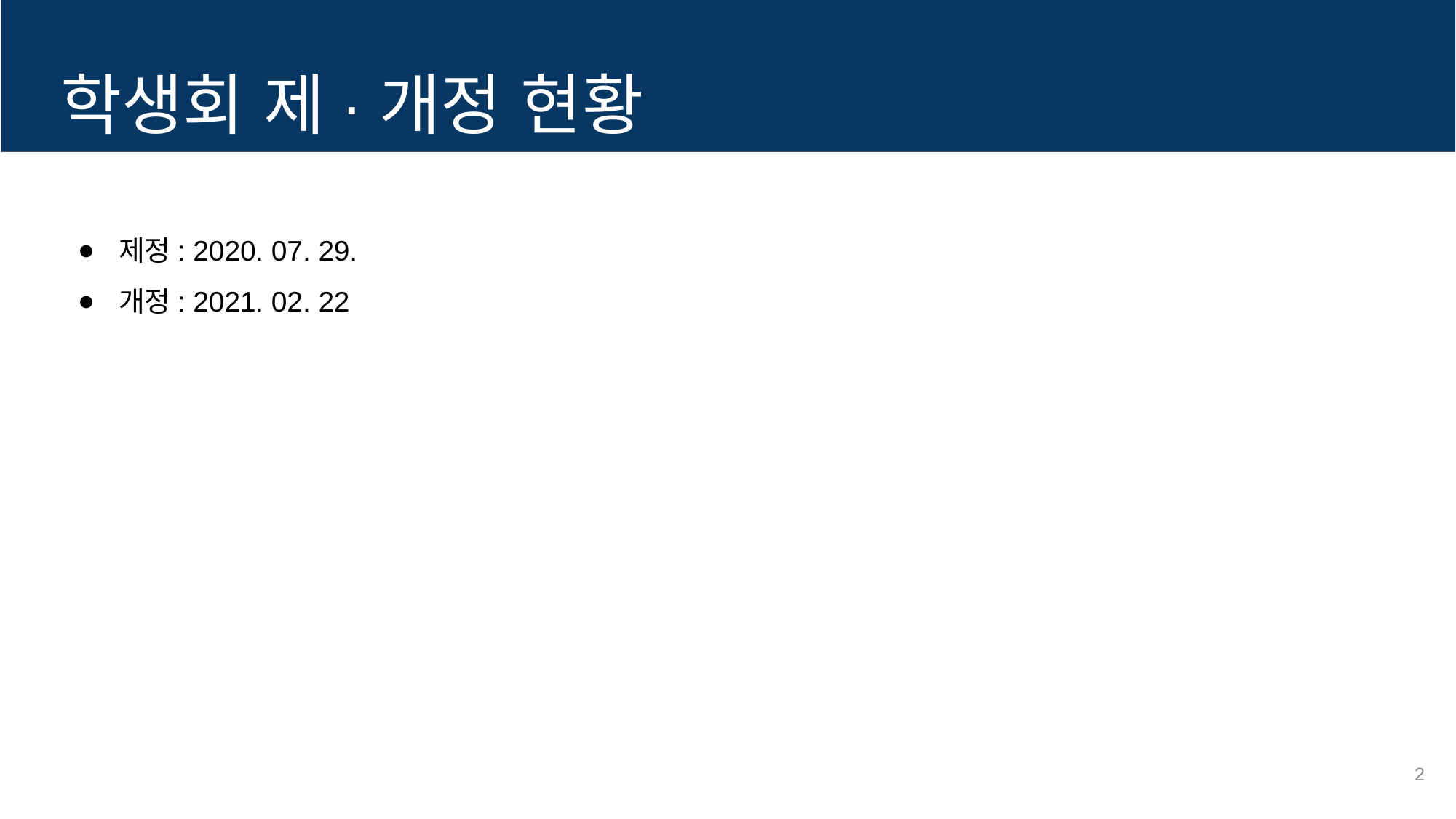

# 학생회 제·개정 현황
제정: 2020. 07. 29.
개정: 2021. 02. 22
2